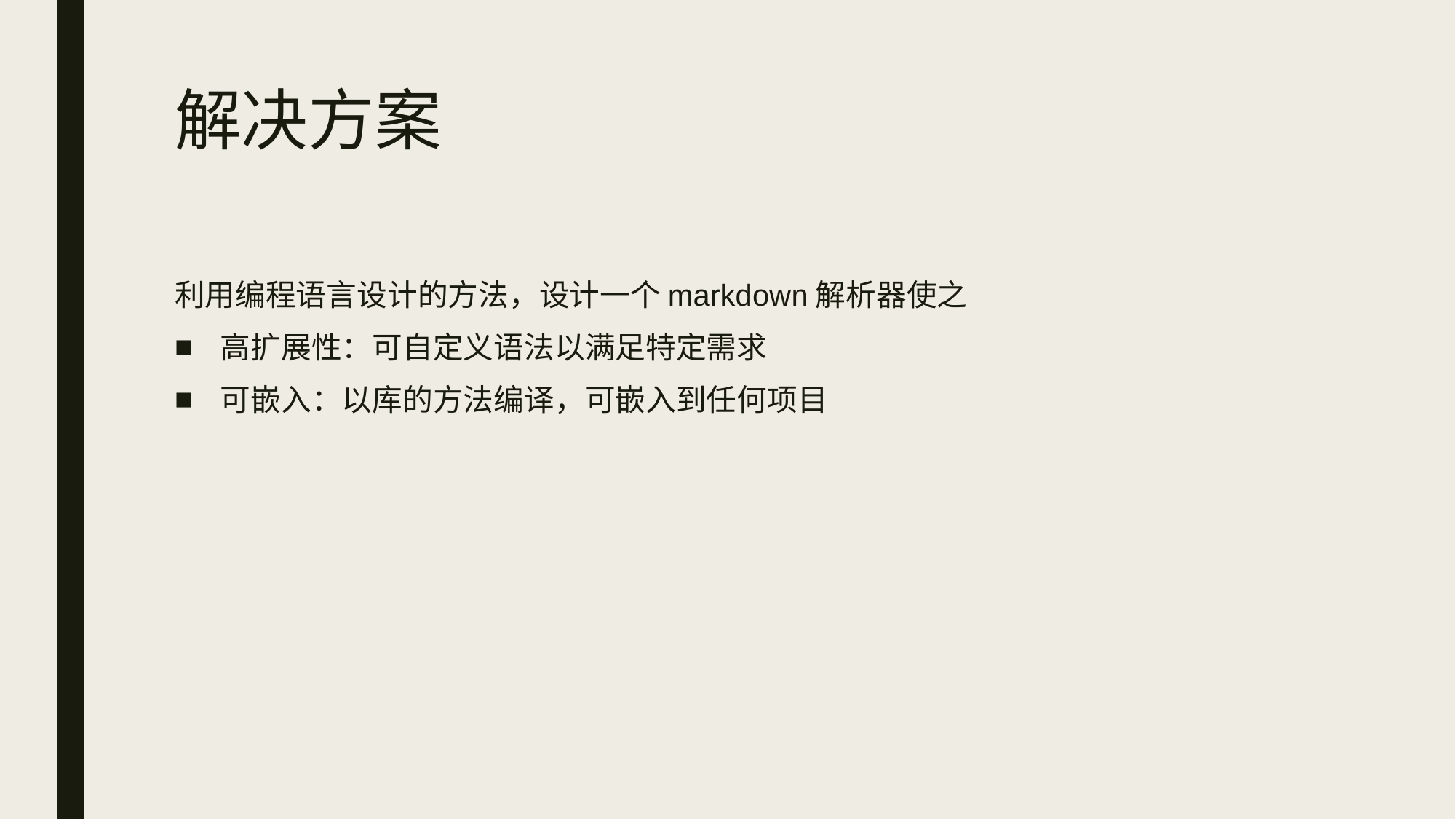

# 解决方案
利用编程语言设计的方法，设计一个markdown解析器使之
高扩展性：可自定义语法以满足特定需求
可嵌入：以库的方法编译，可嵌入到任何项目